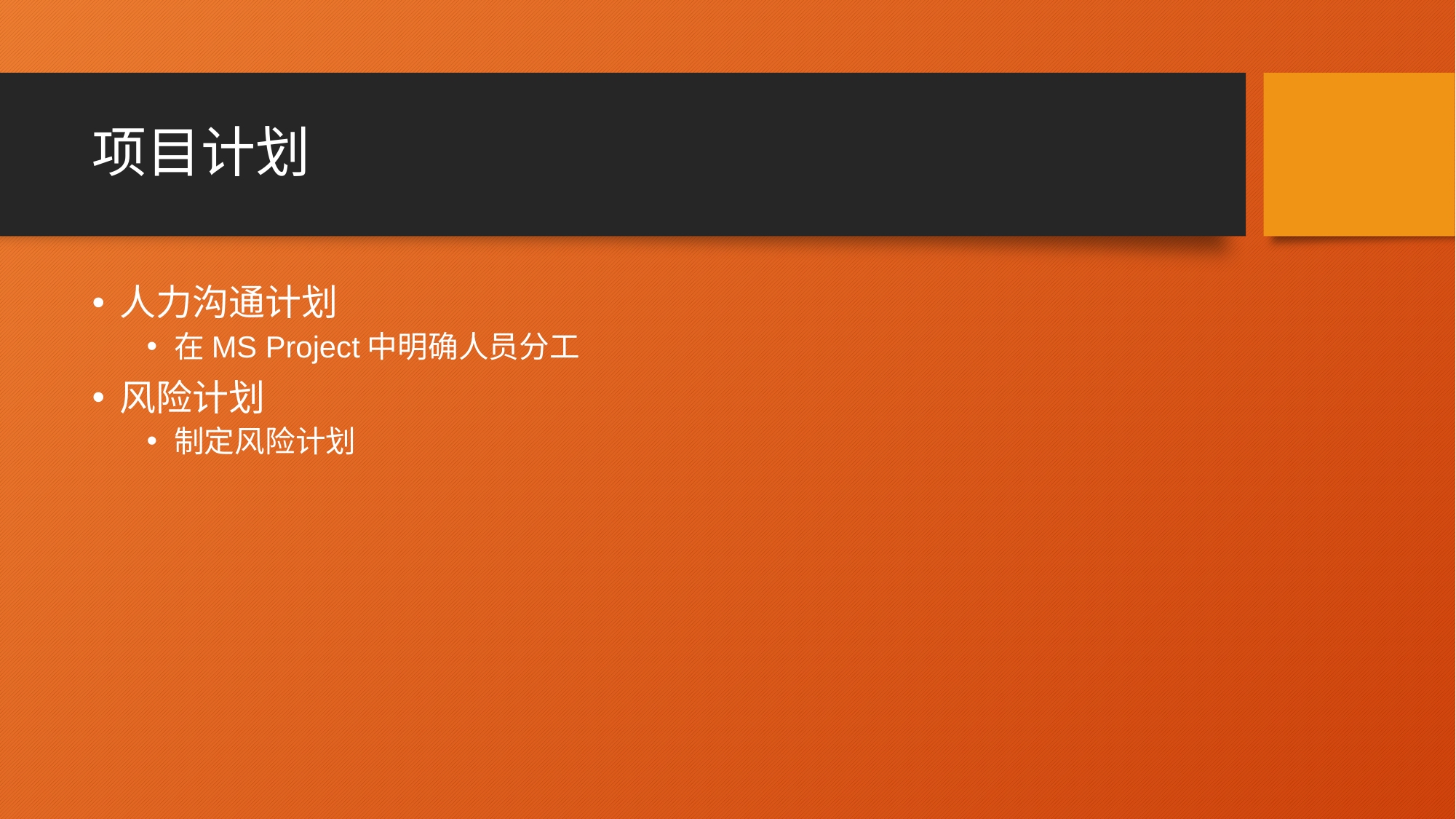

# 项目计划
人力沟通计划
在MS Project中明确人员分工
风险计划
制定风险计划